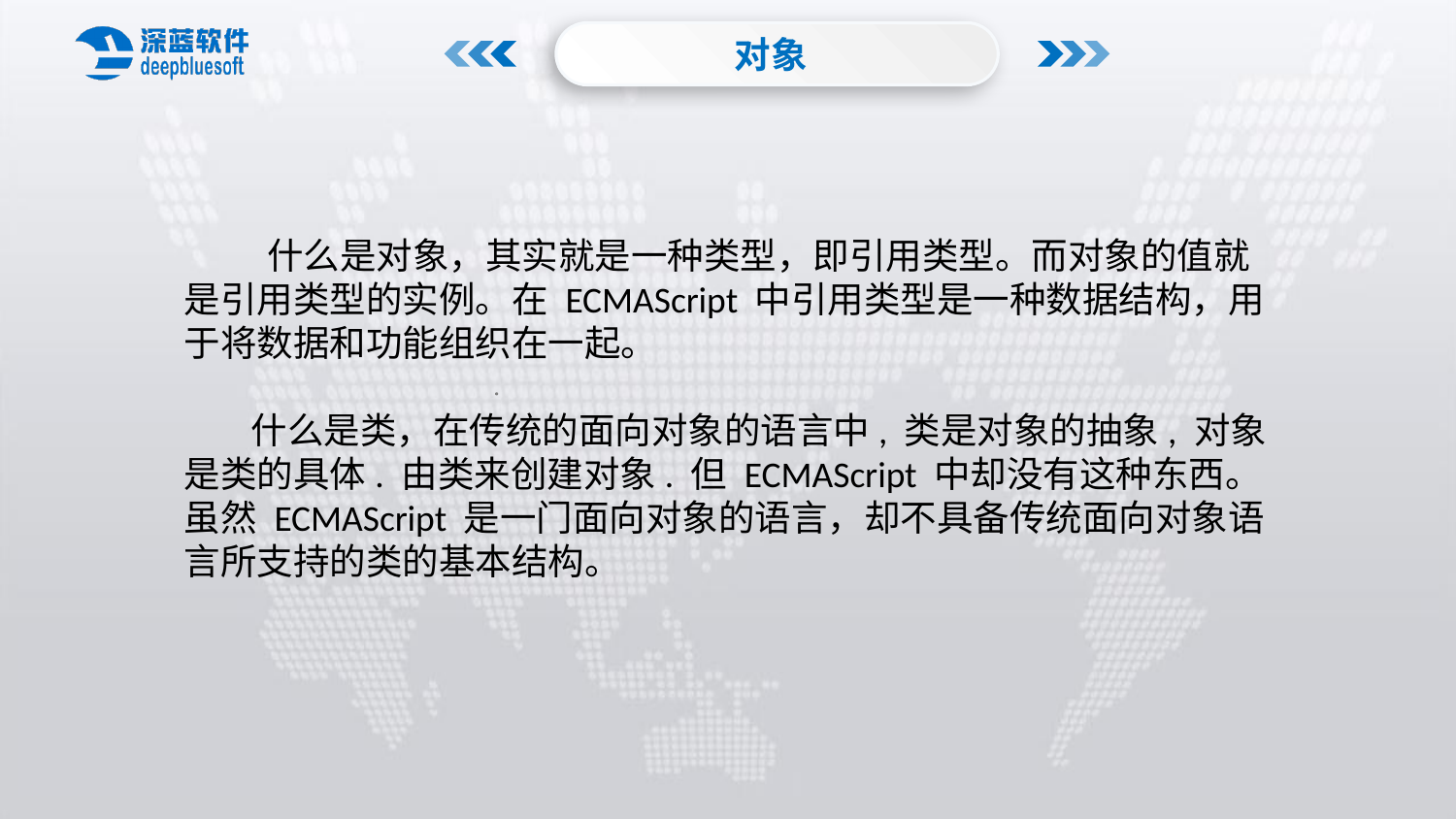

对象

         什么是对象，其实就是一种类型，即引用类型。而对象的值就是引用类型的实例。在 ECMAScript 中引用类型是一种数据结构，用于将数据和功能组织在一起。

       什么是类，在传统的面向对象的语言中, 类是对象的抽象, 对象是类的具体. 由类来创建对象. 但 ECMAScript 中却没有这种东西。虽然 ECMAScript 是一门面向对象的语言，却不具备传统面向对象语言所支持的类的基本结构。